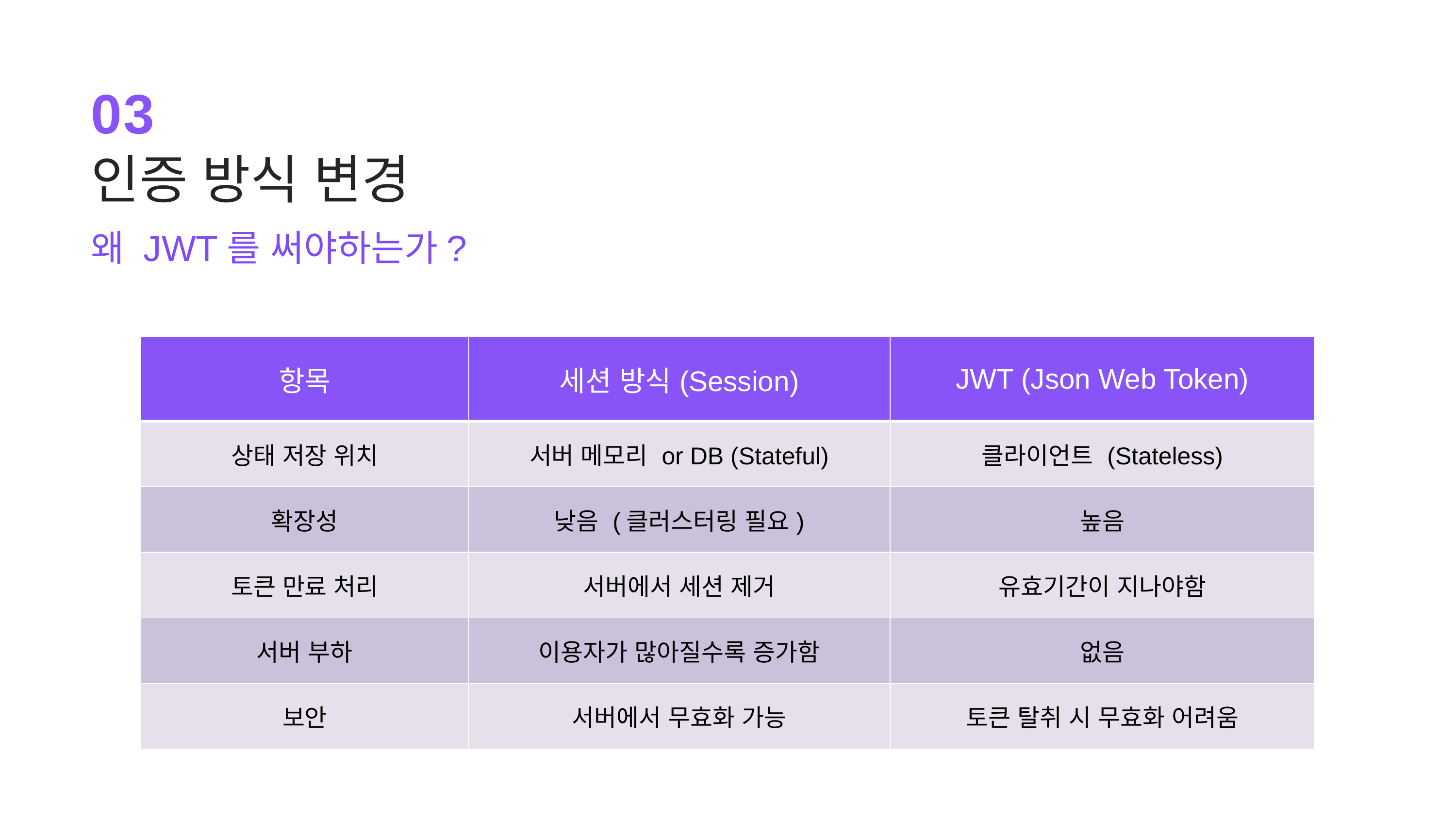

03
인증 방식 변경
왜 JWT를 써야하는가?
| 항목 | 세션 방식(Session) | JWT (Json Web Token) |
| --- | --- | --- |
| 상태 저장 위치 | 서버 메모리 or DB (Stateful) | 클라이언트 (Stateless) |
| 확장성 | 낮음 (클러스터링 필요) | 높음 |
| 토큰 만료 처리 | 서버에서 세션 제거 | 유효기간이 지나야함 |
| 서버 부하 | 이용자가 많아질수록 증가함 | 없음 |
| 보안 | 서버에서 무효화 가능 | 토큰 탈취 시 무효화 어려움 |